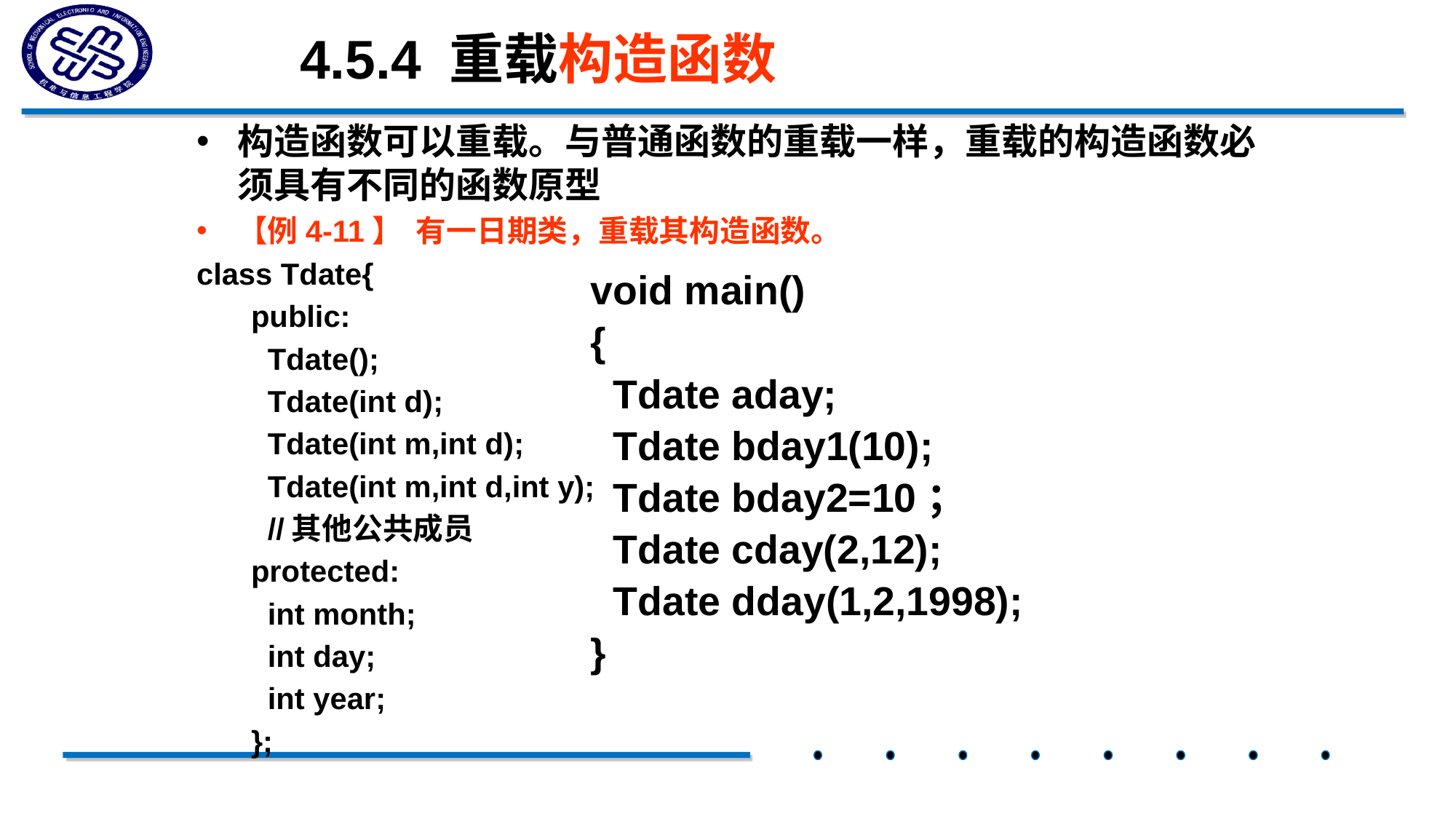

4.5.4 重载构造函数
构造函数可以重载。与普通函数的重载一样，重载的构造函数必须具有不同的函数原型
【例4-11】  有一日期类，重载其构造函数。
class Tdate{
public:
  Tdate();
  Tdate(int d);
  Tdate(int m,int d);
  Tdate(int m,int d,int y);
  //其他公共成员
protected:
  int month;
  int day;
  int year;
};
void main()
{
  Tdate aday;
  Tdate bday1(10);
  Tdate bday2=10；
  Tdate cday(2,12);
  Tdate dday(1,2,1998);
}